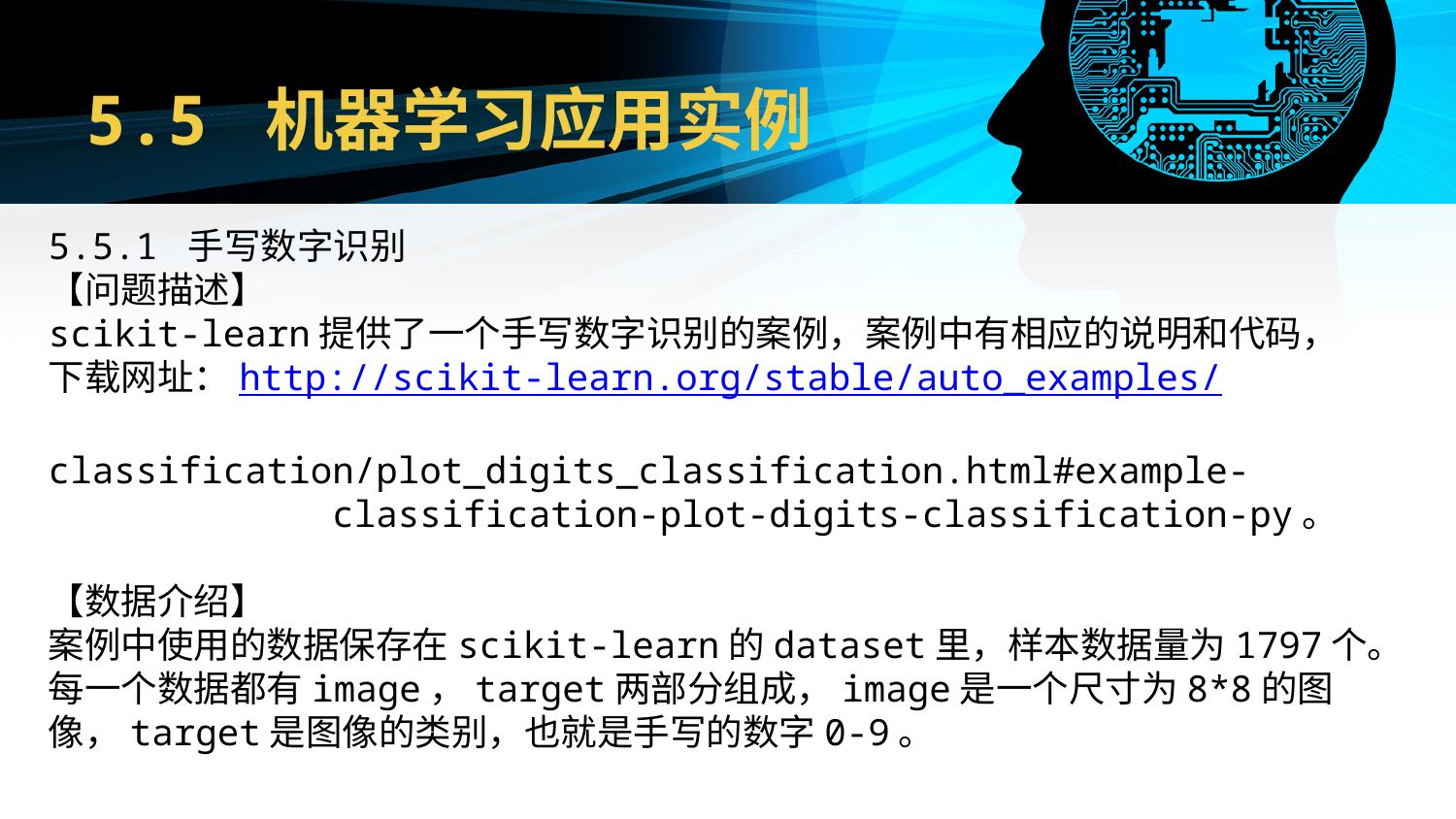

# 5.5 机器学习应用实例
5.5.1 手写数字识别
【问题描述】
scikit-learn提供了一个手写数字识别的案例，案例中有相应的说明和代码，下载网址：http://scikit-learn.org/stable/auto_examples/
             classification/plot_digits_classification.html#example-
             classification-plot-digits-classification-py。

【数据介绍】
案例中使用的数据保存在scikit-learn的dataset里，样本数据量为1797个。每一个数据都有image，target两部分组成，image是一个尺寸为8*8的图像，target是图像的类别，也就是手写的数字0-9。